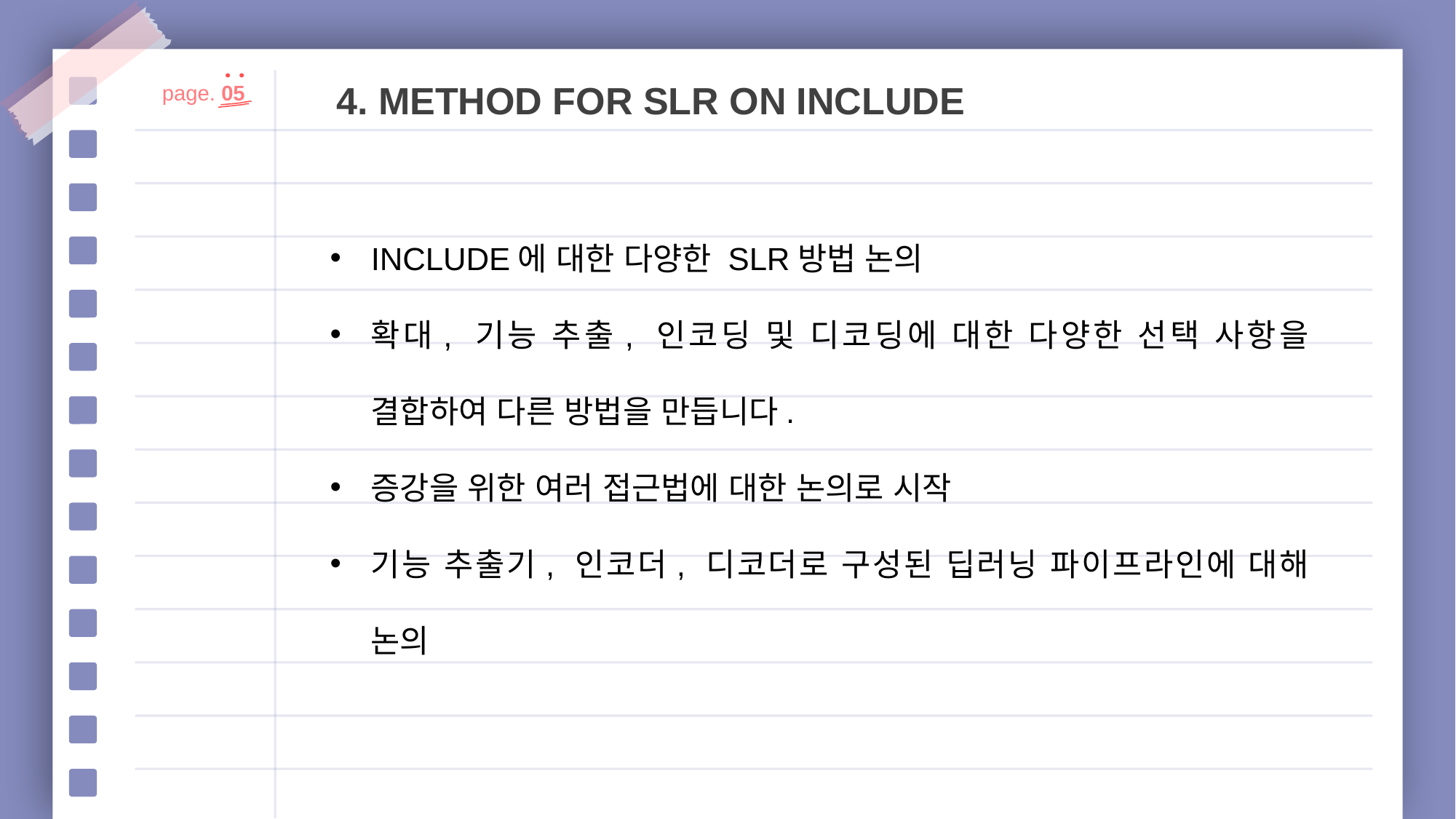

4. METHOD FOR SLR ON INCLUDE

page. 05

INCLUDE에 대한 다양한 SLR방법 논의
확대, 기능 추출, 인코딩 및 디코딩에 대한 다양한 선택 사항을 결합하여 다른 방법을 만듭니다.
증강을 위한 여러 접근법에 대한 논의로 시작
기능 추출기, 인코더, 디코더로 구성된 딥러닝 파이프라인에 대해 논의